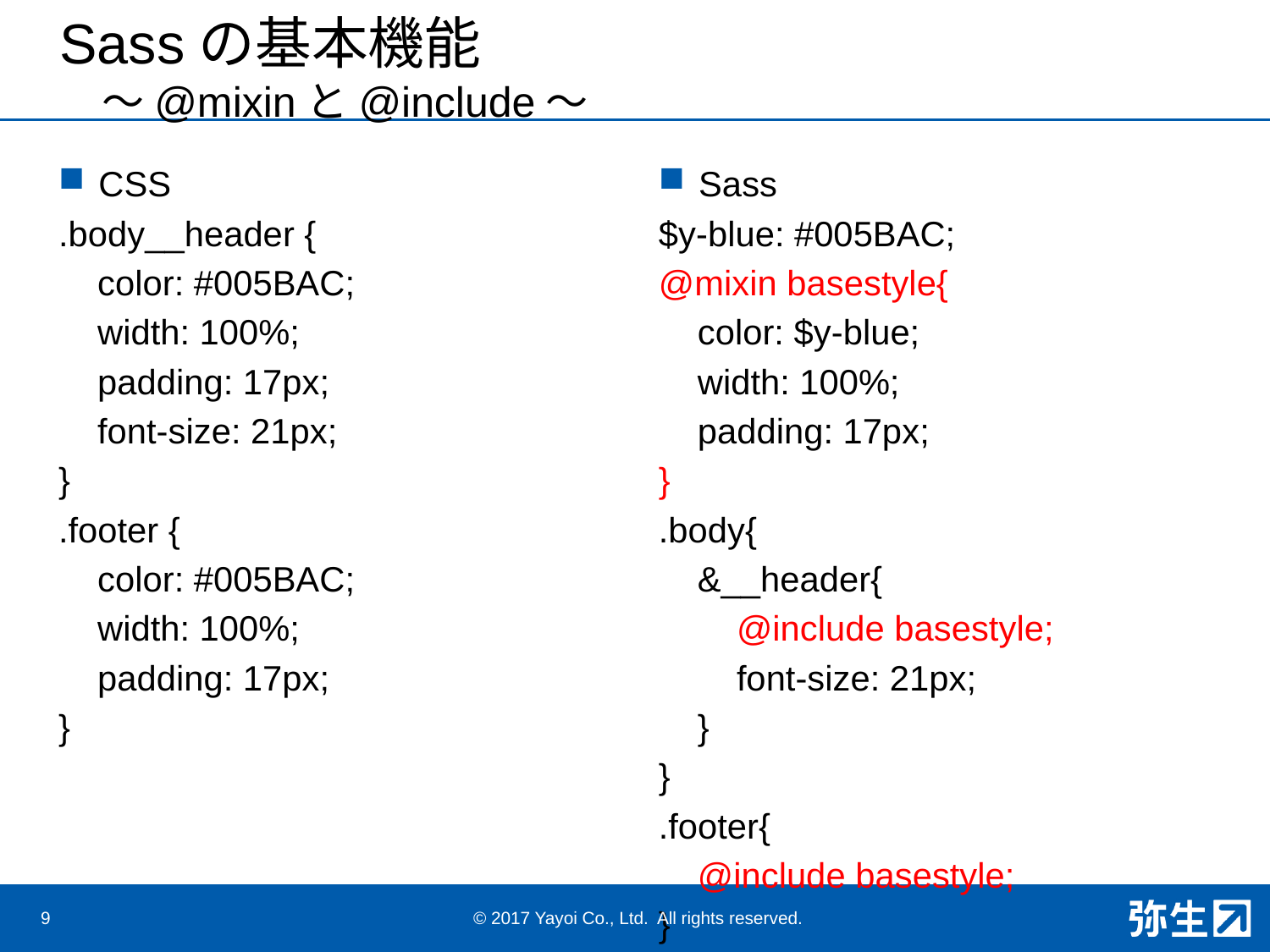

# Sassの基本機能 　～@mixinと@include～
CSS
.body__header {
    color: #005BAC;
    width: 100%;
    padding: 17px;
    font-size: 21px;
}
.footer {
    color: #005BAC;
    width: 100%;
    padding: 17px;
}
Sass
$y-blue: #005BAC;
@mixin basestyle{
    color: $y-blue;
    width: 100%;
    padding: 17px;
}
.body{
    &__header{
        @include basestyle;
        font-size: 21px;
    }
}
.footer{
    @include basestyle;
}
9
© 2017 Yayoi Co., Ltd.  All rights reserved.